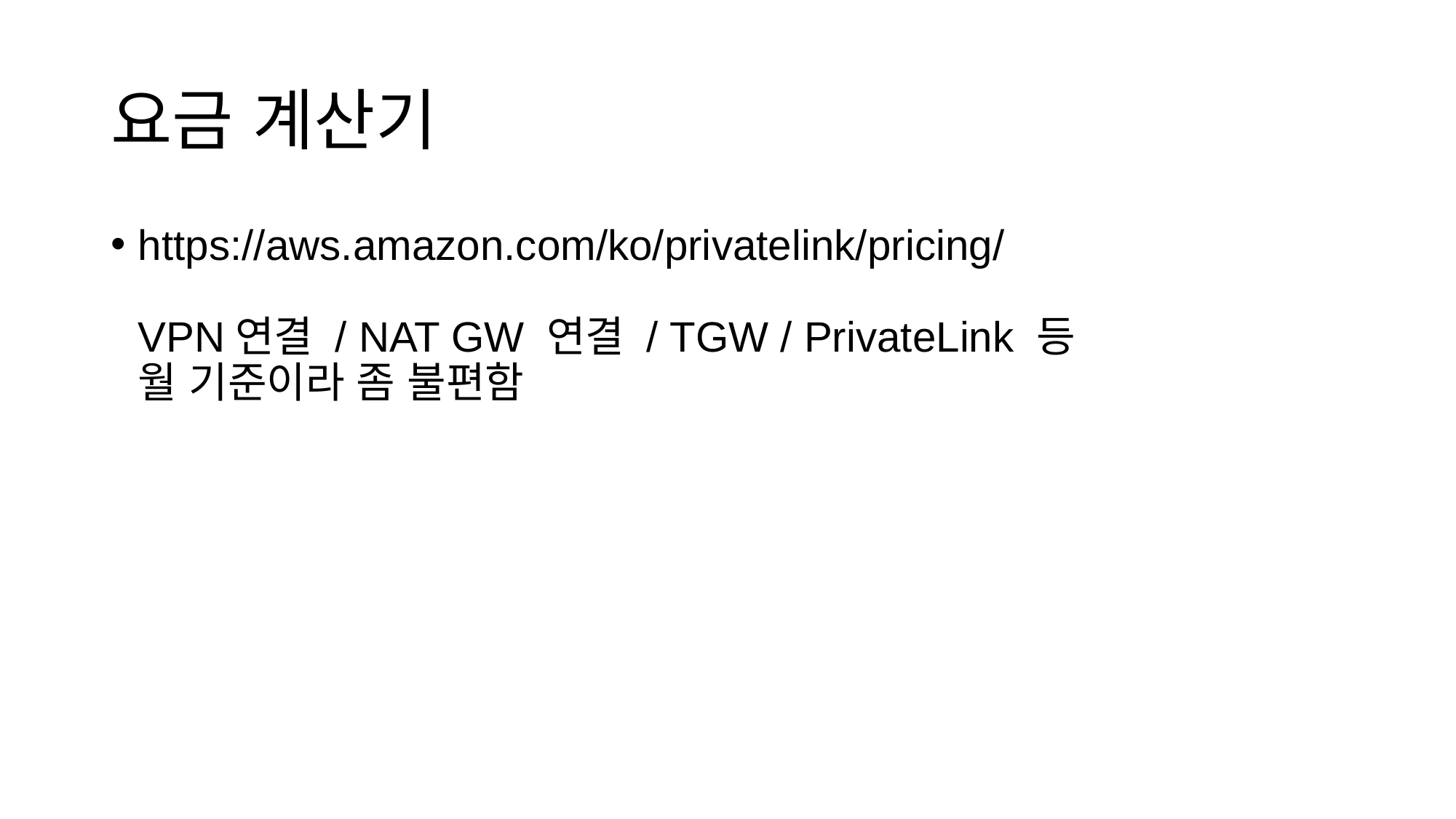

# 요금 계산기
https://aws.amazon.com/ko/privatelink/pricing/
VPN연결 / NAT GW 연결 / TGW / PrivateLink 등
월 기준이라 좀 불편함